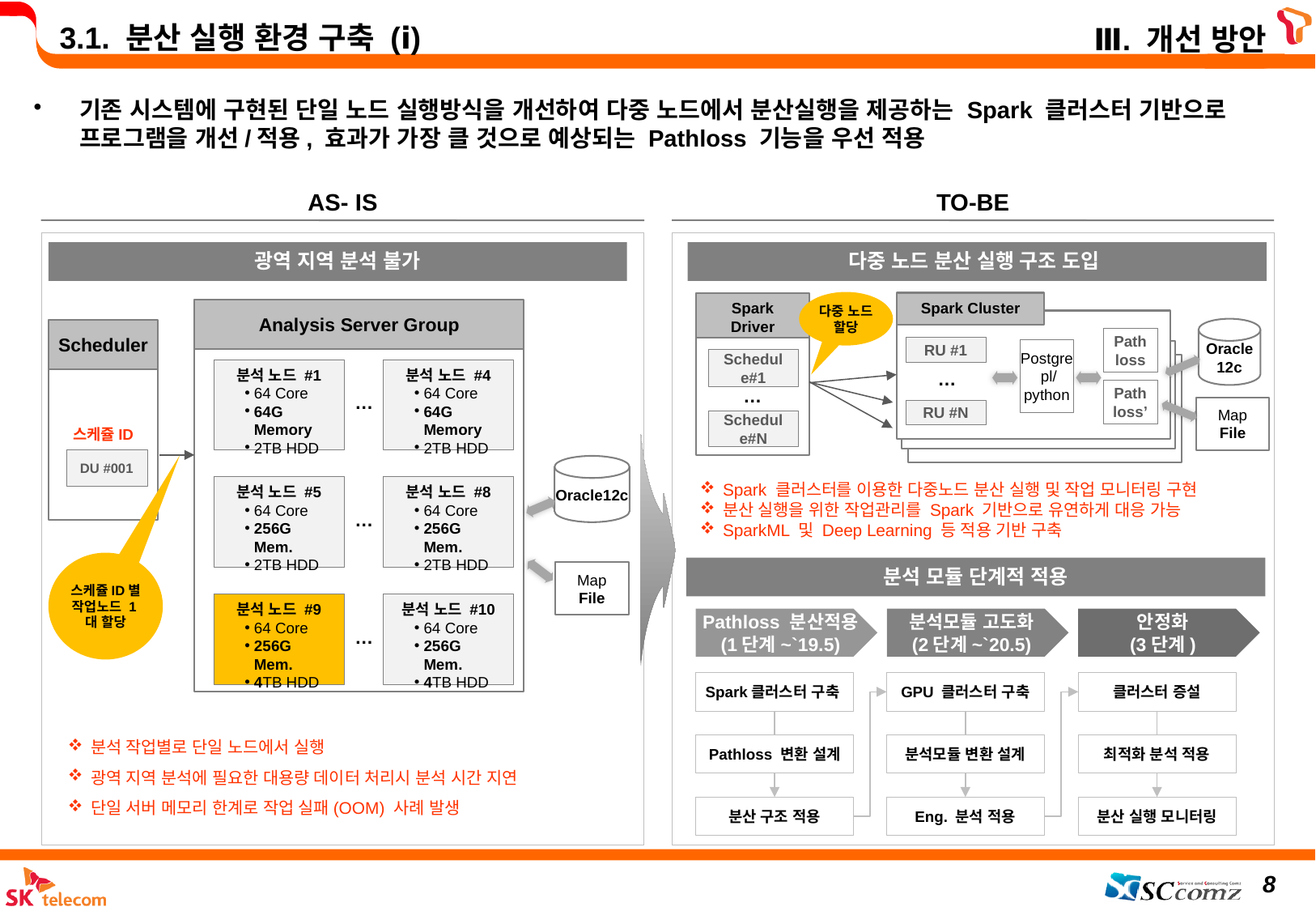

Ⅲ. 개선 방안
3.1. 분산 실행 환경 구축 (ⅰ)
기존 시스템에 구현된 단일 노드 실행방식을 개선하여 다중 노드에서 분산실행을 제공하는 Spark 클러스터 기반으로 프로그램을 개선/적용, 효과가 가장 클 것으로 예상되는 Pathloss 기능을 우선 적용
AS- IS
TO-BE

광역 지역 분석 불가
다중 노드 분산 실행 구조 도입
다중 노드 할당
Spark Cluster
Spark
Driver
Analysis Server Group

Oracle
12c
Scheduler

Path
loss
RU #1
Postgre  pl/
python

Schedule#1

분석 노드 #1
64 Core
64G Memory
2TB HDD
분석 노드 #4
64 Core
64G Memory
2TB HDD

…

…
Path
loss’
…
Map
File
RU #N

Schedule#N
스케쥴ID

DU #001
Oracle12c
Spark 클러스터를 이용한 다중노드 분산 실행 및 작업 모니터링 구현
분산 실행을 위한 작업관리를 Spark 기반으로 유연하게 대응 가능
SparkML 및 Deep Learning 등 적용 기반 구축
분석 노드 #5
64 Core
256G Mem.
2TB HDD
분석 노드 #8
64 Core
256G Mem.
2TB HDD

…
스케쥴ID별
작업노드 1대 할당
분석 모듈 단계적 적용
Map
File

분석 노드 #9
64 Core
256G Mem.
4TB HDD
분석 노드 #10
64 Core
256G Mem.
4TB HDD
Pathloss 분산적용
(1단계~`19.5)
분석모듈 고도화
(2단계~`20.5)
안정화
(3단계)
…
Spark클러스터 구축
GPU 클러스터 구축
클러스터 증설
분석 작업별로 단일 노드에서 실행
광역 지역 분석에 필요한 대용량 데이터 처리시 분석 시간 지연
단일 서버 메모리 한계로 작업 실패(OOM) 사례 발생
Pathloss 변환 설계
분석모듈 변환 설계
최적화 분석 적용
분산 구조 적용
Eng. 분석 적용
분산 실행 모니터링